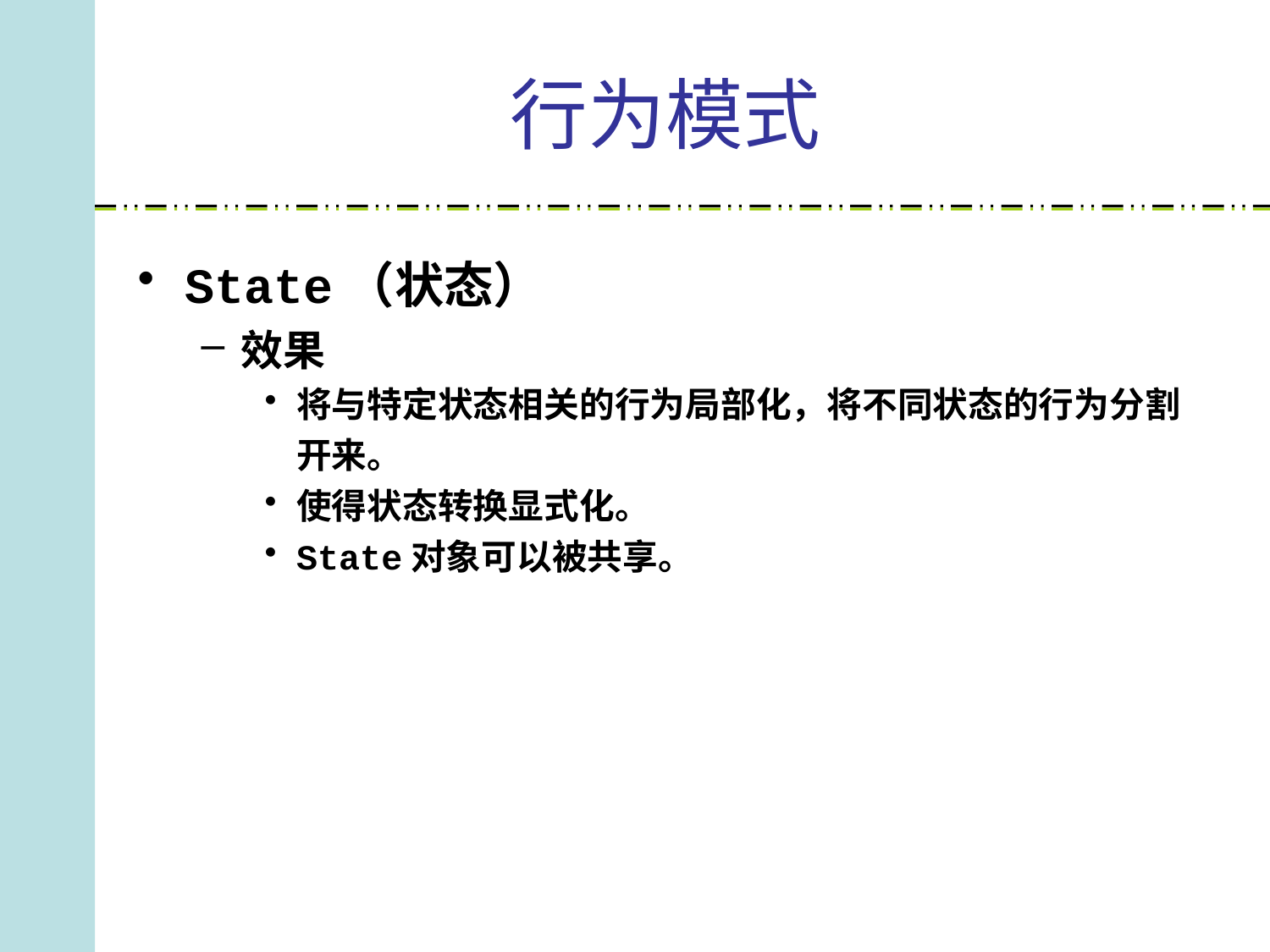

# 行为模式
State（状态）
效果
将与特定状态相关的行为局部化，将不同状态的行为分割开来。
使得状态转换显式化。
State对象可以被共享。